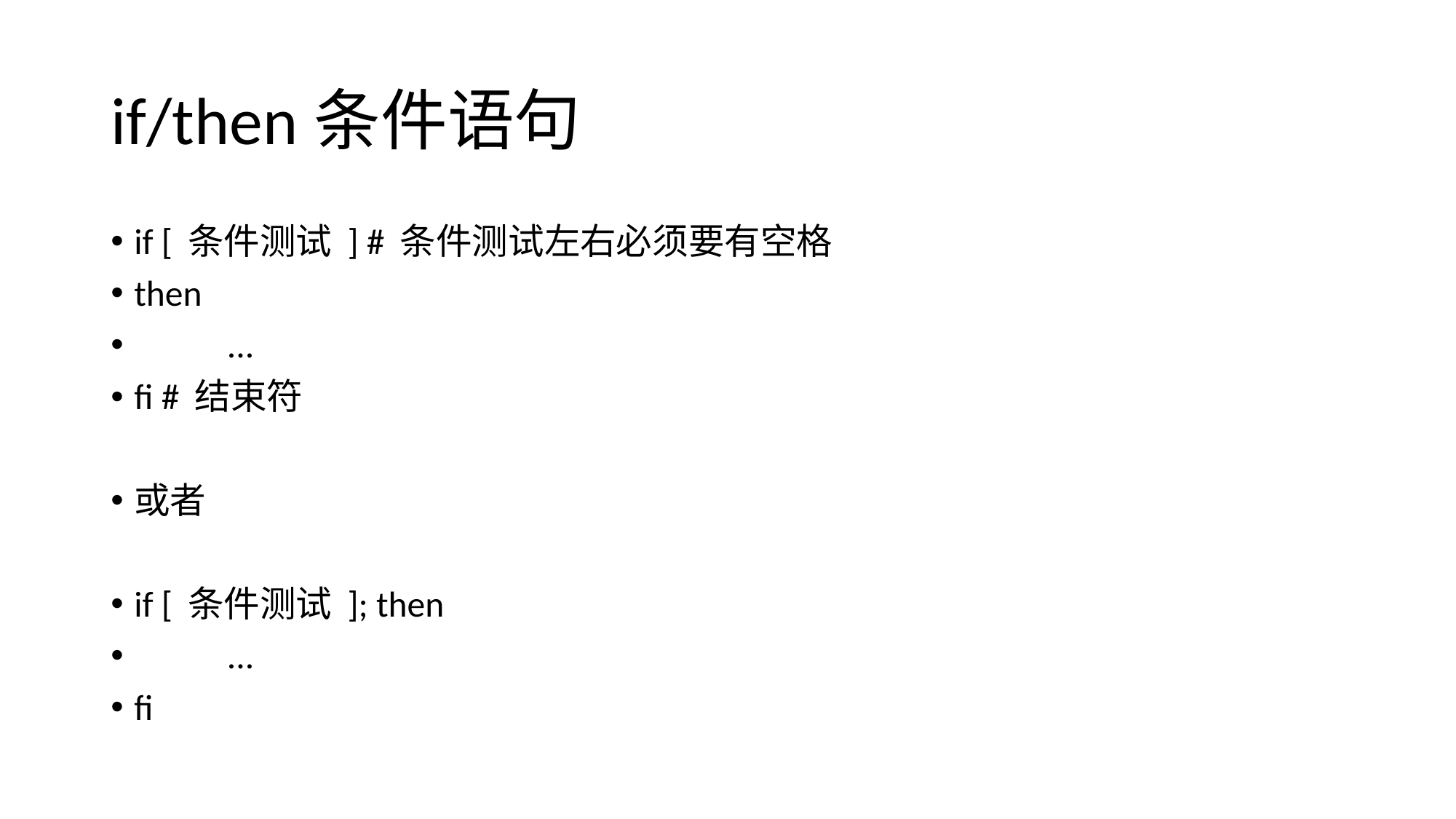

# if/then条件语句
if [ 条件测试 ] # 条件测试左右必须要有空格
then
	...
fi # 结束符

或者

if [ 条件测试 ]; then
	...
fi